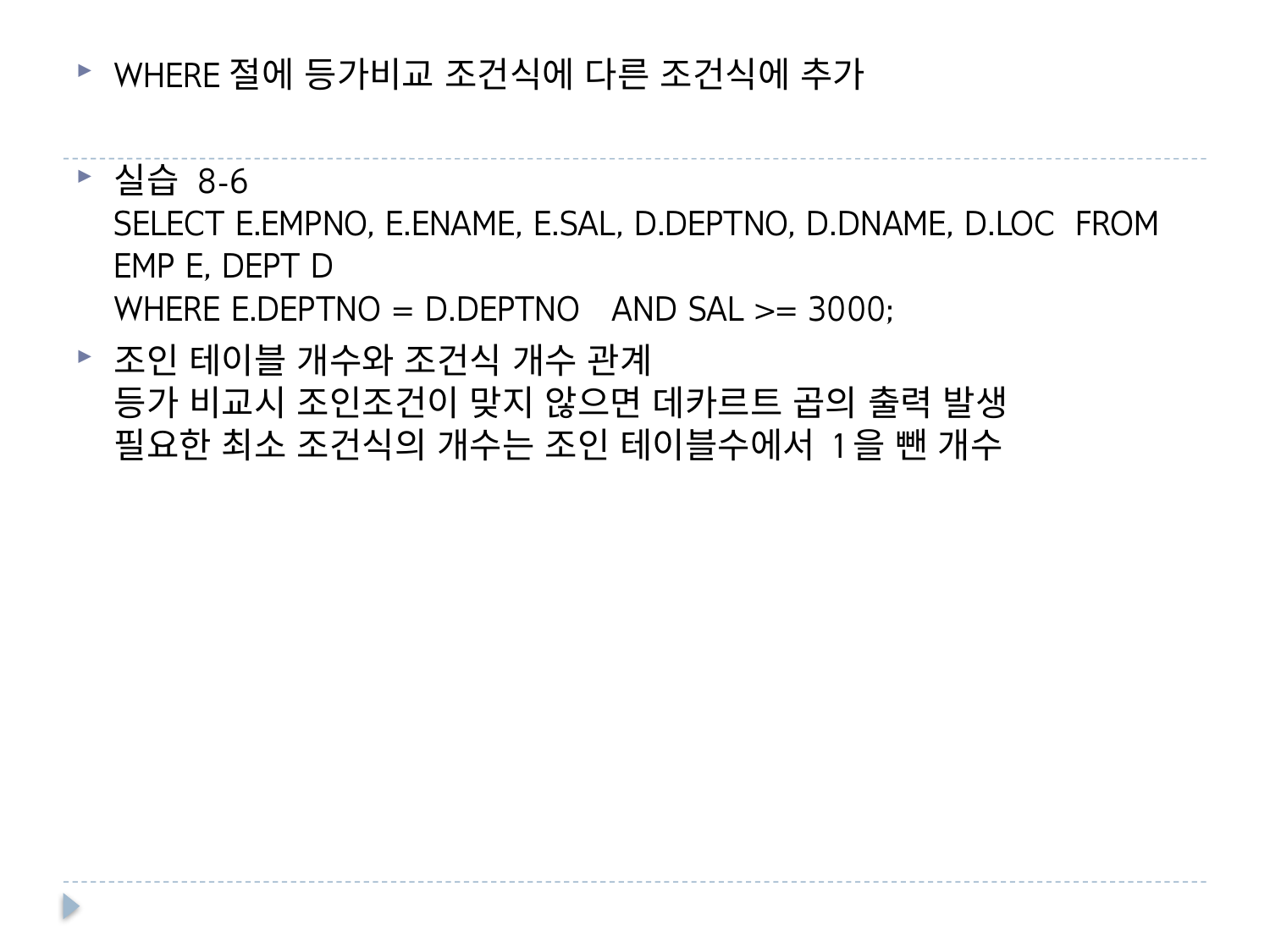

WHERE절에 등가비교 조건식에 다른 조건식에 추가

실습 8-6
SELECT E.EMPNO, E.ENAME, E.SAL, D.DEPTNO, D.DNAME, D.LOC  FROM EMP E, DEPT D
WHERE E.DEPTNO = D.DEPTNO   AND SAL >= 3000;
조인 테이블 개수와 조건식 개수 관계
등가 비교시 조인조건이 맞지 않으면 데카르트 곱의 출력 발생
필요한 최소 조건식의 개수는 조인 테이블수에서 1을 뺀 개수